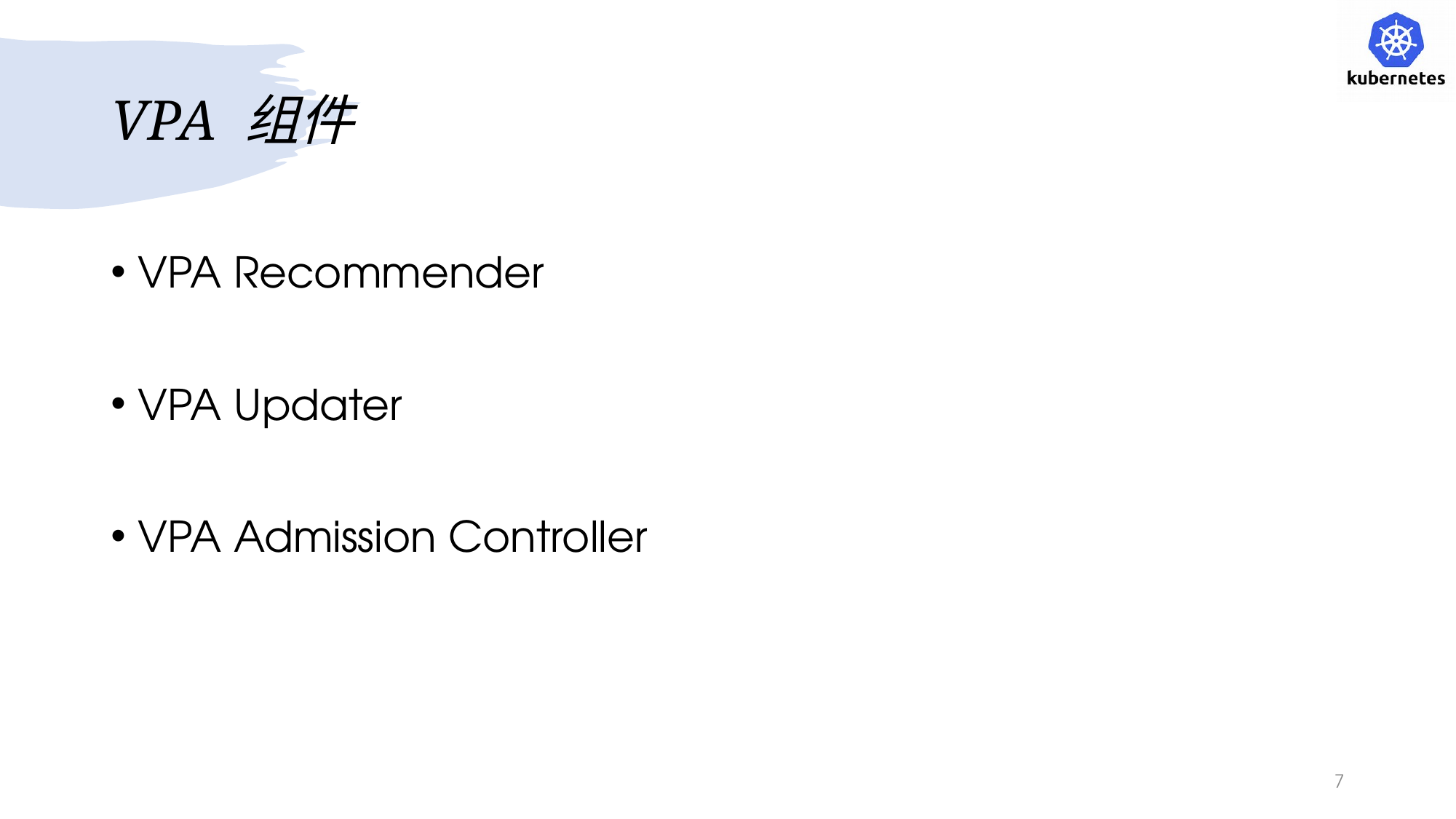

# VPA 组件
VPA Recommender

VPA Updater

VPA Admission Controller
7